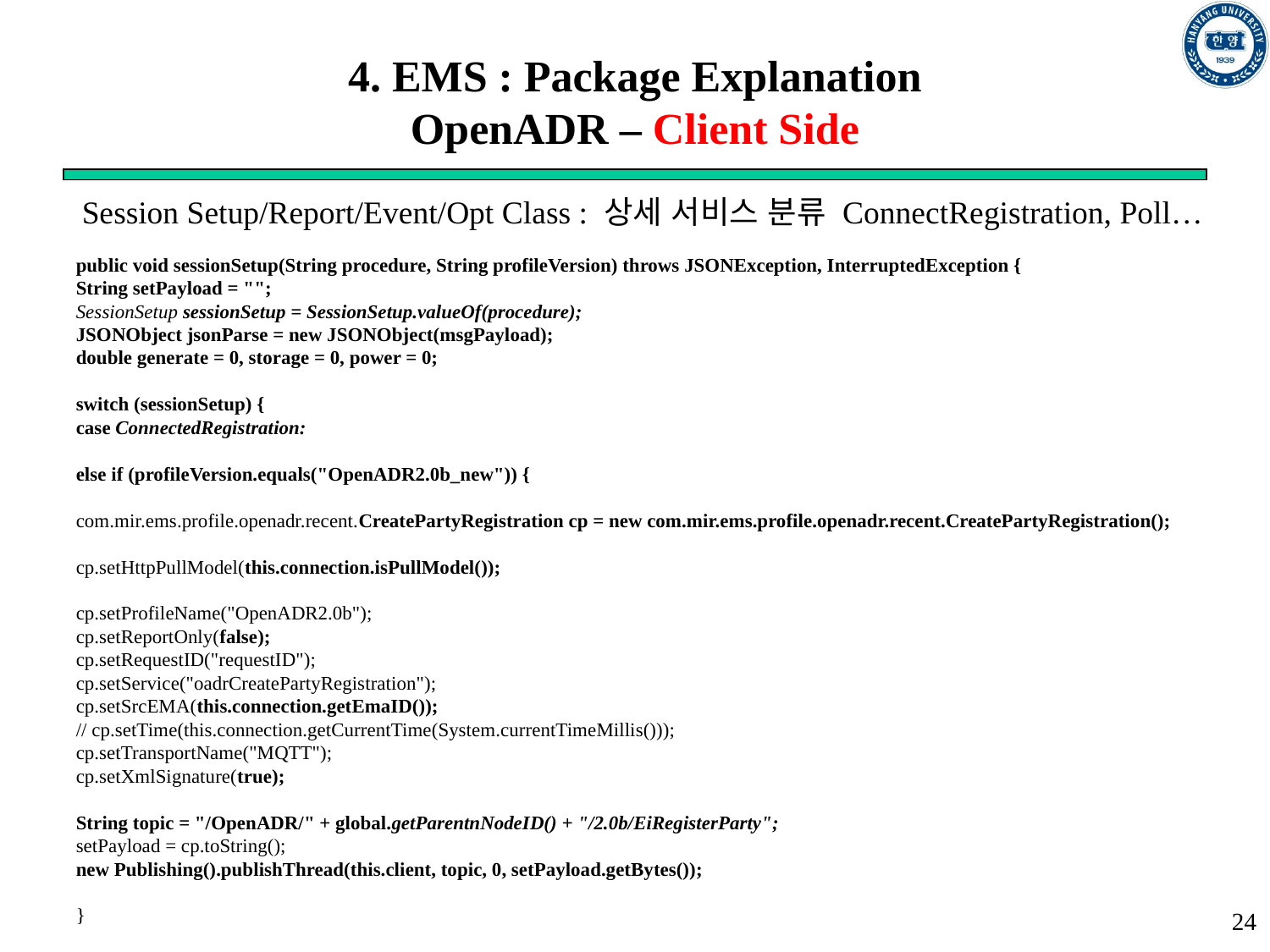

# 4. EMS : Package Explanation OpenADR – Client Side
Session Setup/Report/Event/Opt Class : 상세 서비스 분류 ConnectRegistration, Poll…
public void sessionSetup(String procedure, String profileVersion) throws JSONException, InterruptedException {
String setPayload = "";
SessionSetup sessionSetup = SessionSetup.valueOf(procedure);
JSONObject jsonParse = new JSONObject(msgPayload);
double generate = 0, storage = 0, power = 0;

switch (sessionSetup) {
case ConnectedRegistration:

else if (profileVersion.equals("OpenADR2.0b_new")) {

com.mir.ems.profile.openadr.recent.CreatePartyRegistration cp = new com.mir.ems.profile.openadr.recent.CreatePartyRegistration();

cp.setHttpPullModel(this.connection.isPullModel());

cp.setProfileName("OpenADR2.0b");
cp.setReportOnly(false);
cp.setRequestID("requestID");
cp.setService("oadrCreatePartyRegistration");
cp.setSrcEMA(this.connection.getEmaID());
// cp.setTime(this.connection.getCurrentTime(System.currentTimeMillis()));
cp.setTransportName("MQTT");
cp.setXmlSignature(true);

String topic = "/OpenADR/" + global.getParentnNodeID() + "/2.0b/EiRegisterParty";
setPayload = cp.toString();
new Publishing().publishThread(this.client, topic, 0, setPayload.getBytes());

}
24